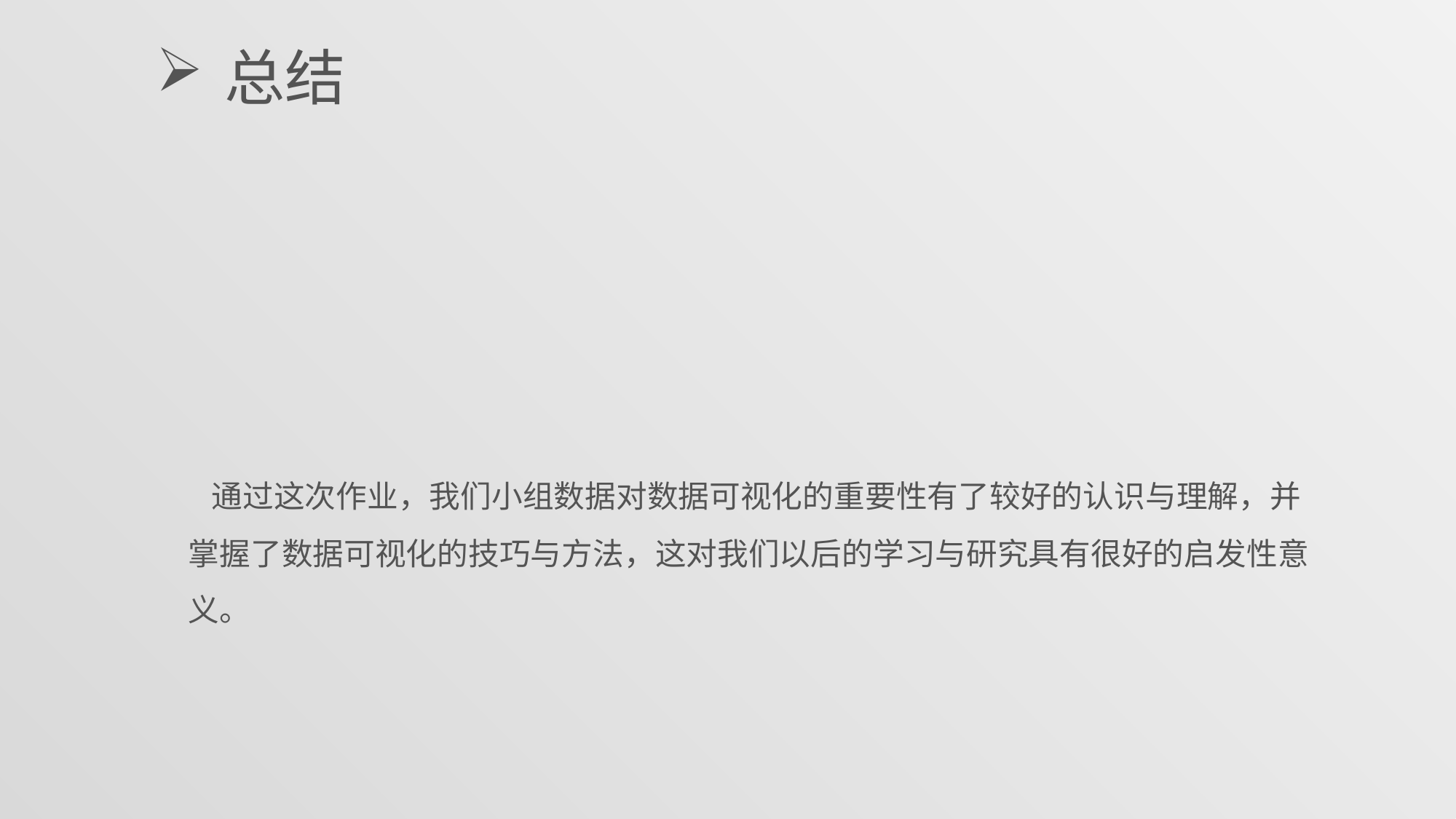

总结
# 通过这次作业，我们小组数据对数据可视化的重要性有了较好的认识与理解，并掌握了数据可视化的技巧与方法，这对我们以后的学习与研究具有很好的启发性意义。